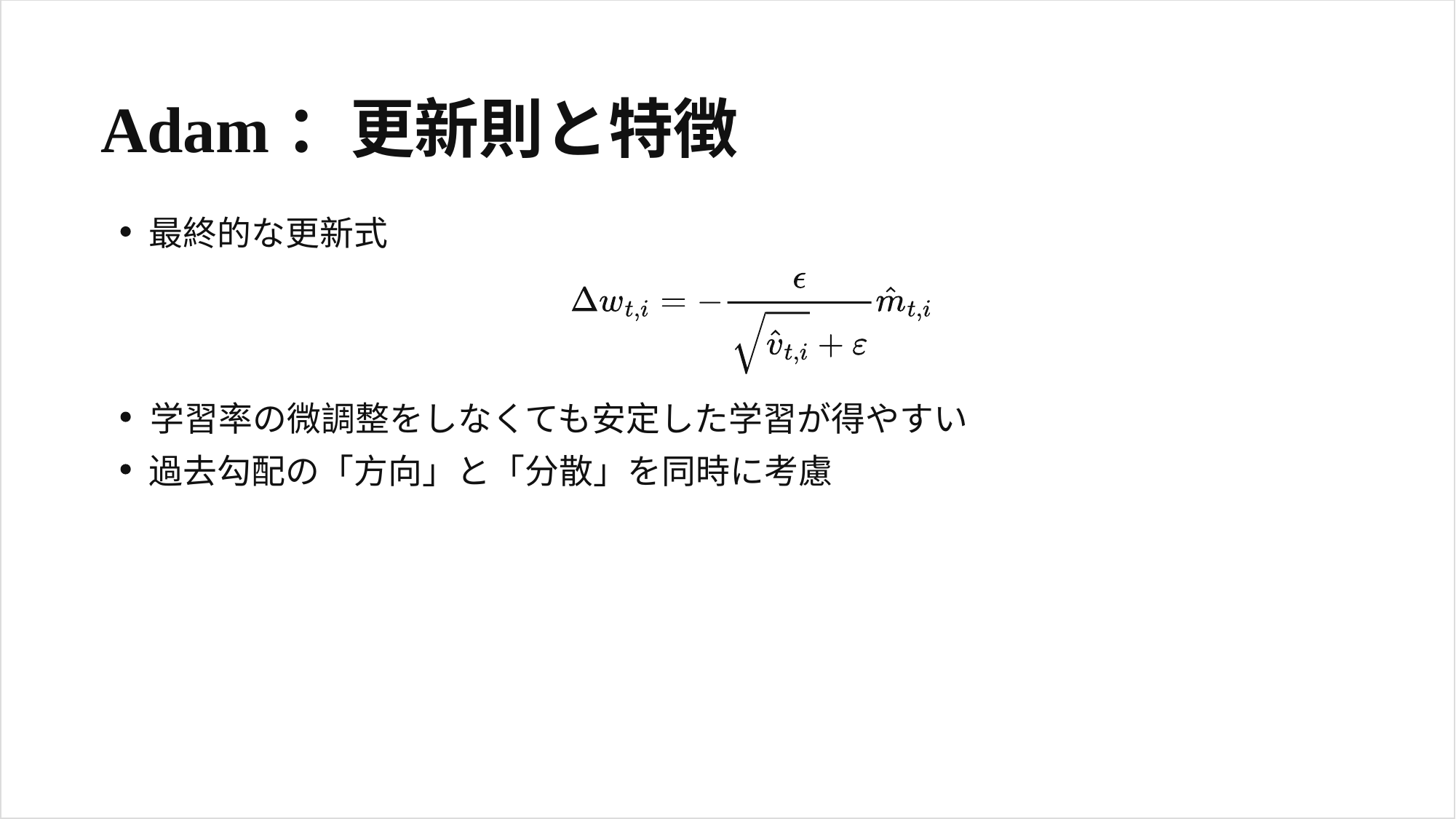

Adam：更新則と特徴
最終的な更新式

学習率の微調整をしなくても安定した学習が得やすい

過去勾配の「方向」と「分散」を同時に考慮